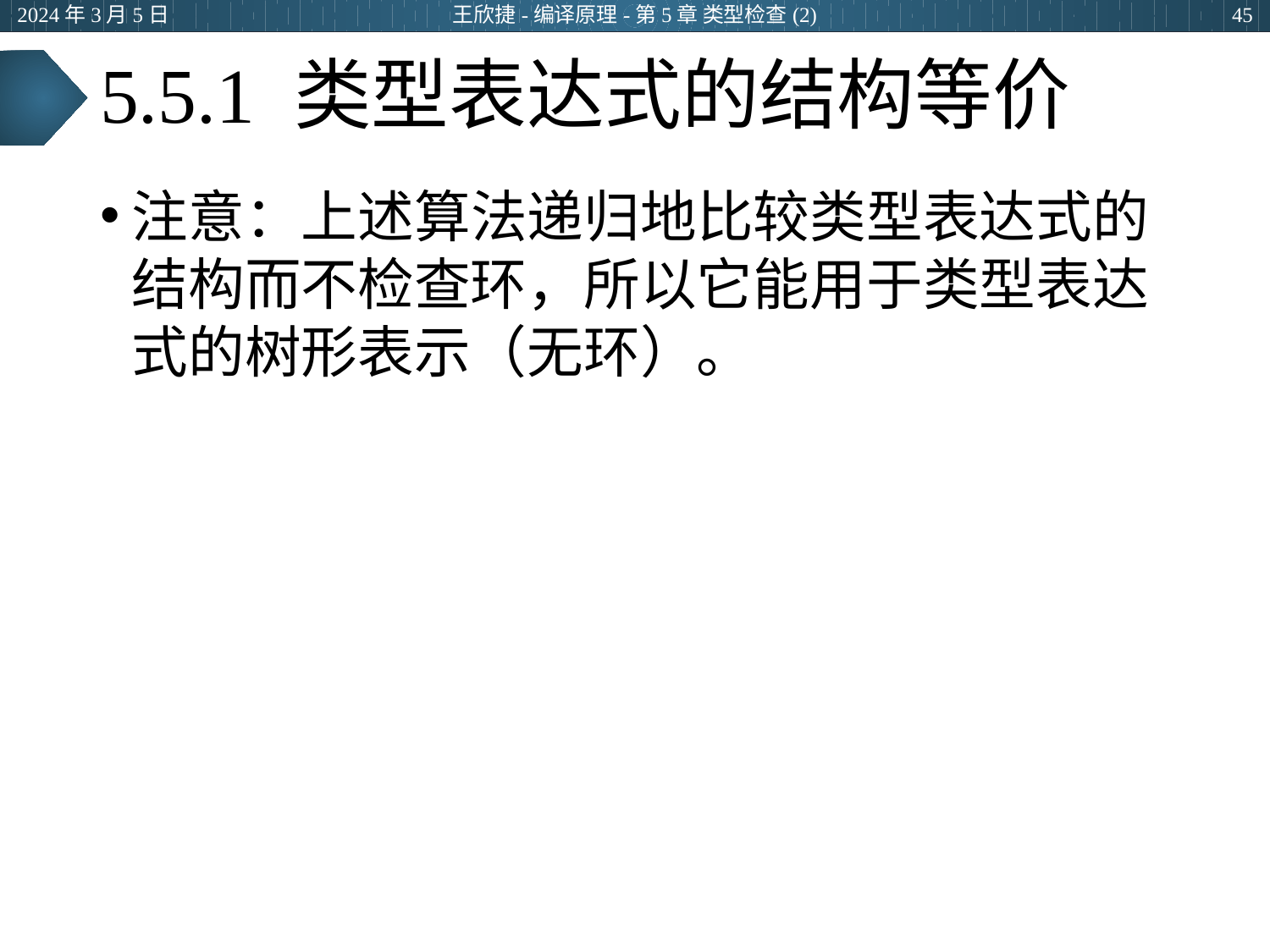

2024年3月5日
王欣捷-编译原理-第5章 类型检查(2)
45
# 5.5.1 类型表达式的结构等价
注意：上述算法递归地比较类型表达式的结构而不检查环，所以它能用于类型表达式的树形表示（无环）。